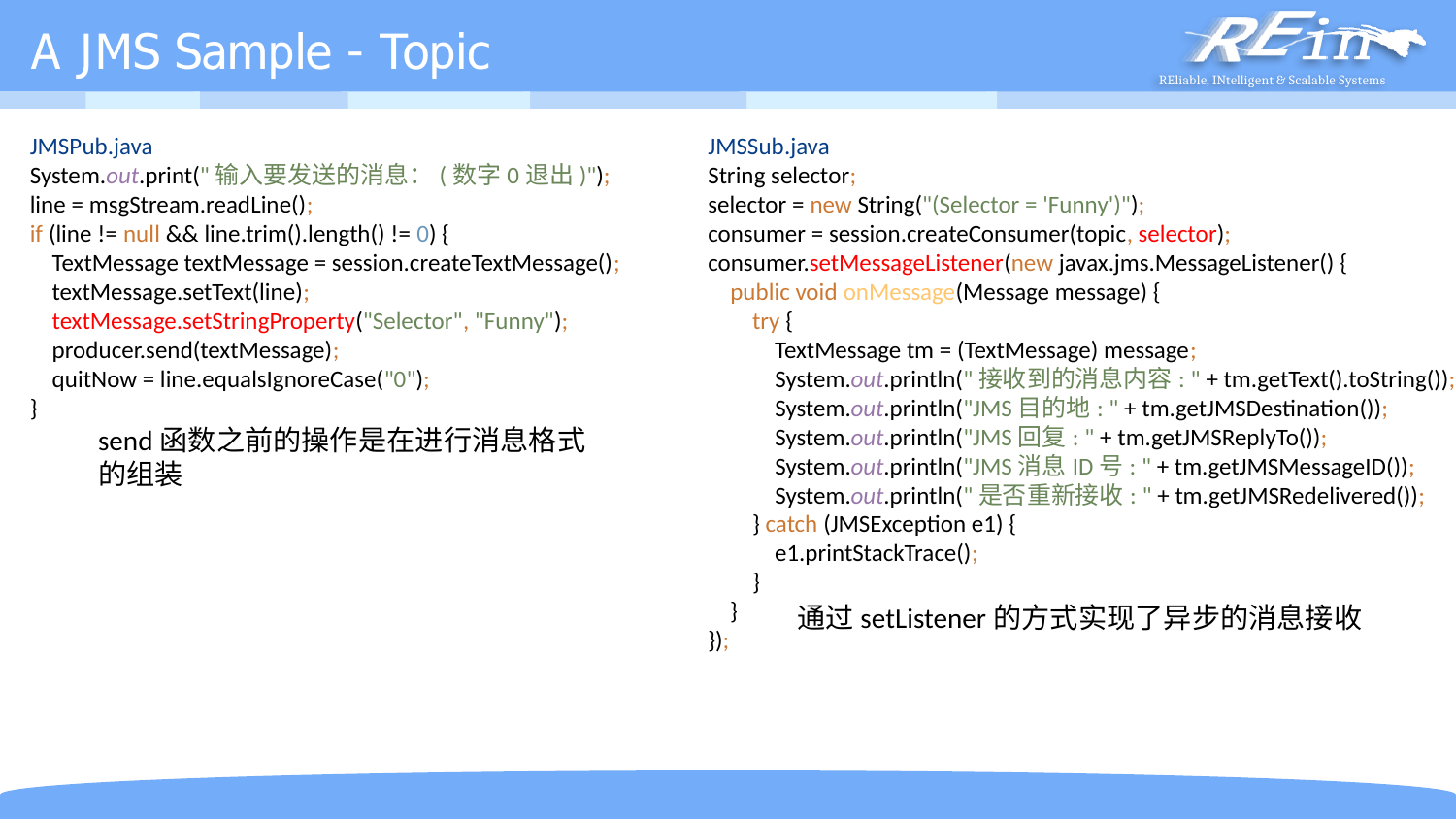

# A JMS Sample - Topic
JMSPub.java
System.out.print("输入要发送的消息：(数字0退出)");
line = msgStream.readLine();
if (line != null && line.trim().length() != 0) {
    TextMessage textMessage = session.createTextMessage();
    textMessage.setText(line);
    textMessage.setStringProperty("Selector", "Funny");
    producer.send(textMessage);
    quitNow = line.equalsIgnoreCase("0");
}
JMSSub.java
String selector;
selector = new String("(Selector = 'Funny')");
consumer = session.createConsumer(topic, selector);
consumer.setMessageListener(new javax.jms.MessageListener() {
    public void onMessage(Message message) {
        try {
            TextMessage tm = (TextMessage) message;
            System.out.println("接收到的消息内容: " + tm.getText().toString());
            System.out.println("JMS目的地: " + tm.getJMSDestination());
            System.out.println("JMS回复: " + tm.getJMSReplyTo());
            System.out.println("JMS消息ID号: " + tm.getJMSMessageID());
            System.out.println("是否重新接收: " + tm.getJMSRedelivered());
        } catch (JMSException e1) {
            e1.printStackTrace();
        }
    }
});
send函数之前的操作是在进行消息格式
的组装
通过setListener的方式实现了异步的消息接收
38